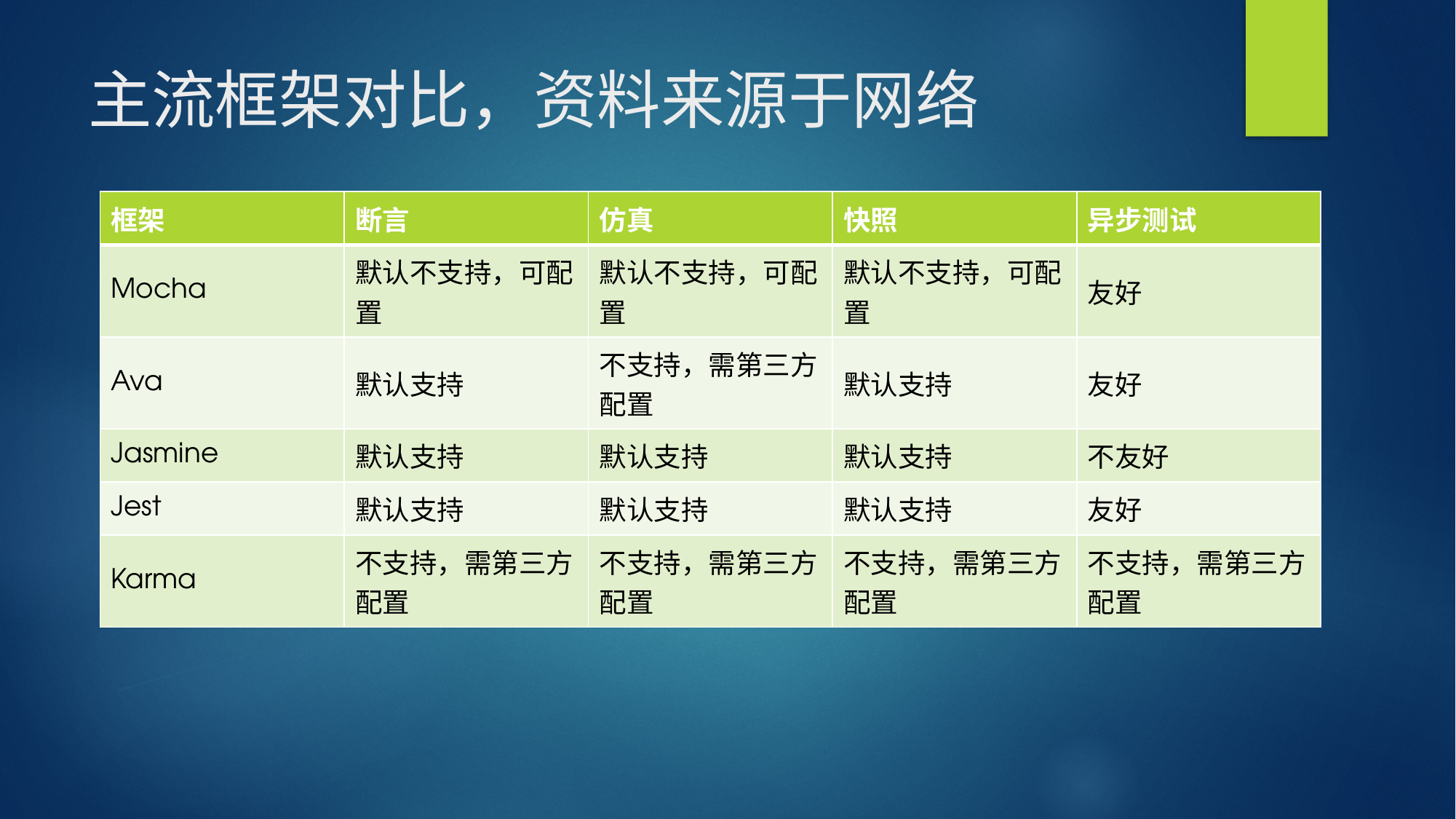

# 主流框架对比，资料来源于网络
| 框架 | 断言 | 仿真 | 快照 | 异步测试 |
| --- | --- | --- | --- | --- |
| Mocha | 默认不支持，可配置 | 默认不支持，可配置 | 默认不支持，可配置 | 友好 |
| Ava | 默认支持 | 不支持，需第三方配置 | 默认支持 | 友好 |
| Jasmine | 默认支持 | 默认支持 | 默认支持 | 不友好 |
| Jest | 默认支持 | 默认支持 | 默认支持 | 友好 |
| Karma | 不支持，需第三方配置 | 不支持，需第三方配置 | 不支持，需第三方配置 | 不支持，需第三方配置 |